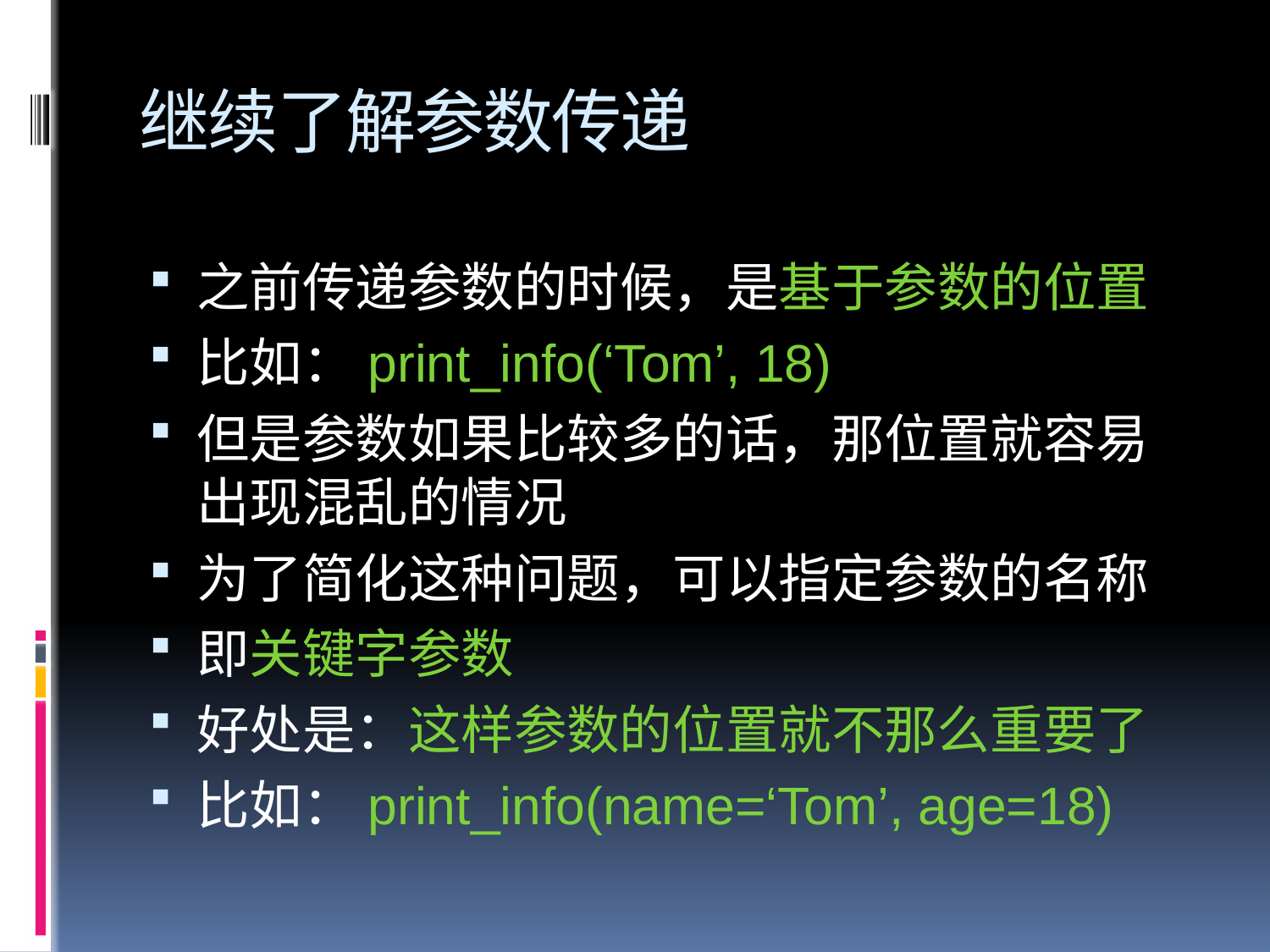

# 继续了解参数传递
之前传递参数的时候，是基于参数的位置
比如：print_info(‘Tom’, 18)
但是参数如果比较多的话，那位置就容易出现混乱的情况
为了简化这种问题，可以指定参数的名称
即关键字参数
好处是：这样参数的位置就不那么重要了
比如：print_info(name=‘Tom’, age=18)